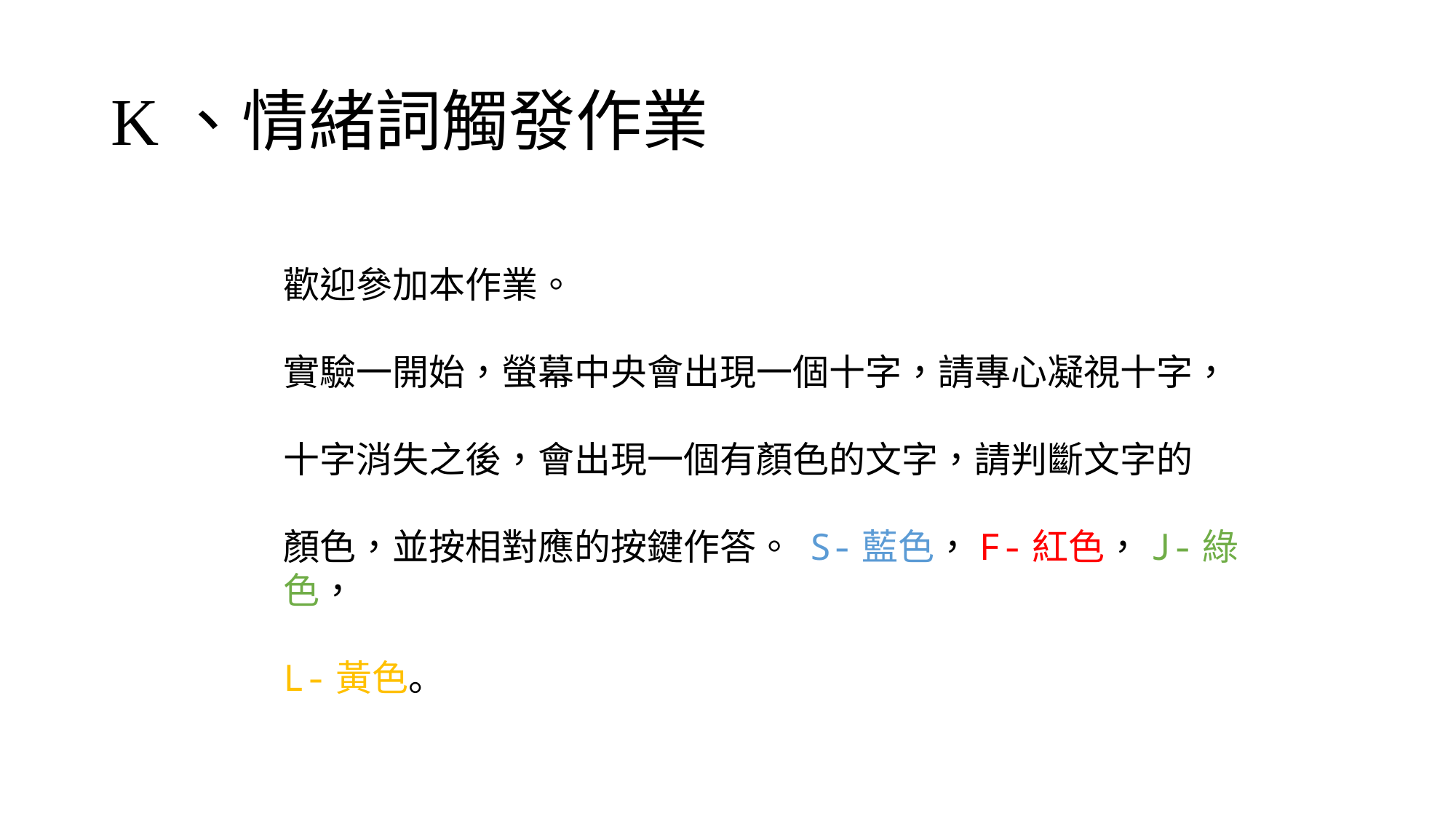

K、情緒詞觸發作業
歡迎參加本作業。

實驗一開始，螢幕中央會出現一個十字，請專心凝視十字，

十字消失之後，會出現一個有顏色的文字，請判斷文字的
顏色，並按相對應的按鍵作答。 S-藍色，F-紅色，J-綠色，
L-黃色。